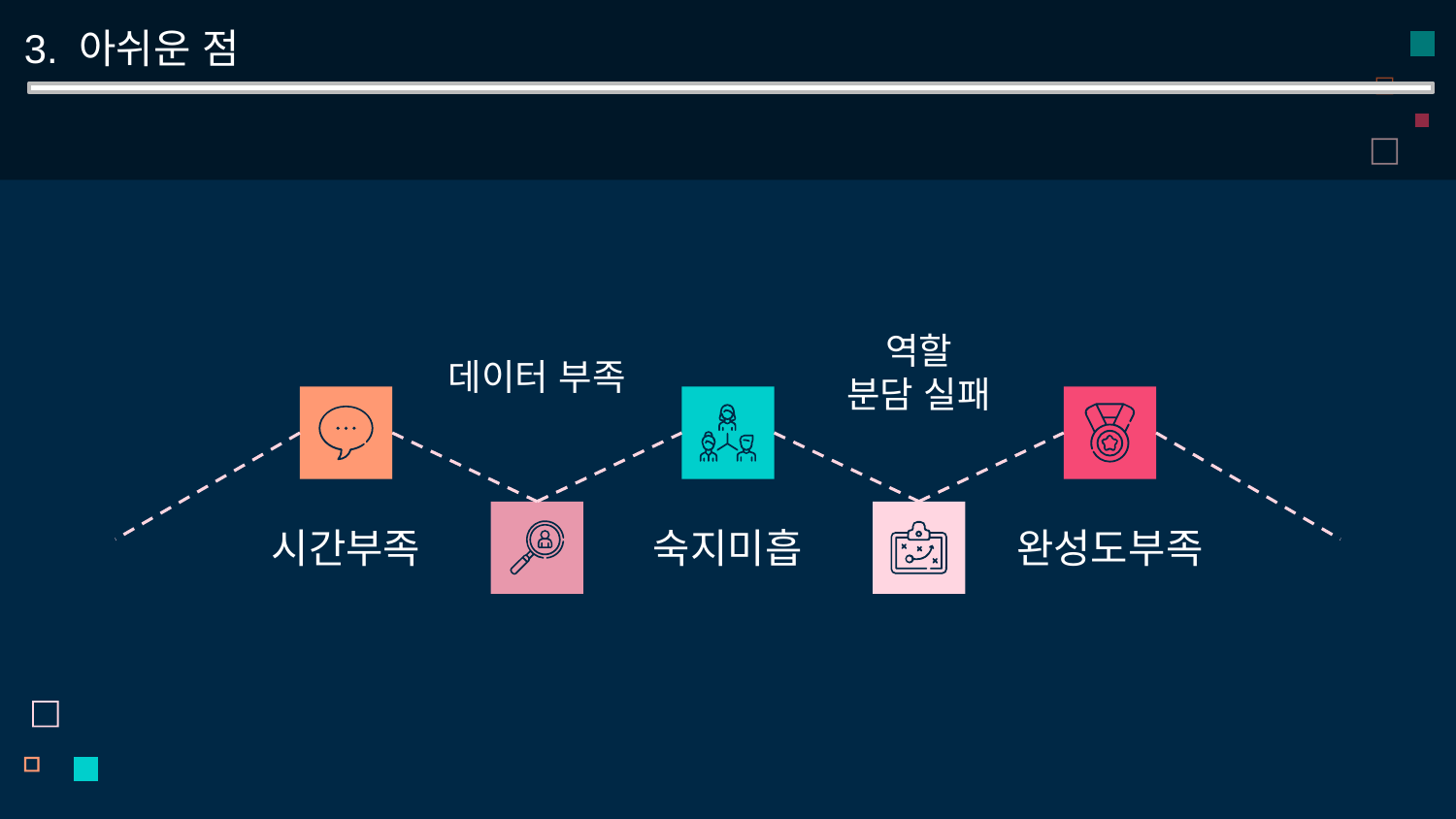

3. 아쉬운 점

데이터 부족

역할
분담 실패

시간부족

숙지미흡

완성도부족